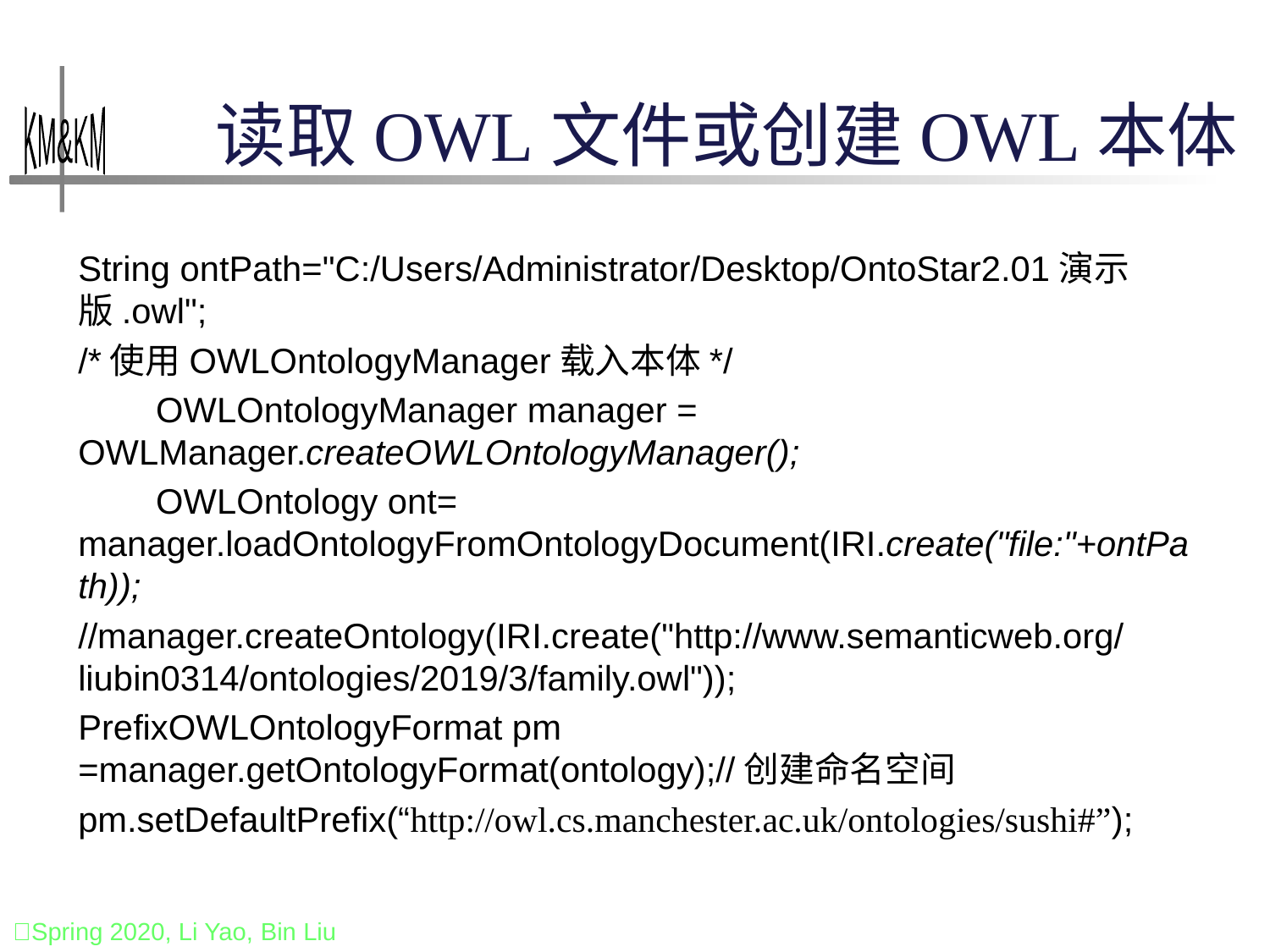

# 读取OWL文件或创建OWL本体
String ontPath="C:/Users/Administrator/Desktop/OntoStar2.01演示版.owl";
/*使用OWLOntologyManager载入本体*/
        OWLOntologyManager manager = OWLManager.createOWLOntologyManager();
        OWLOntology ont= manager.loadOntologyFromOntologyDocument(IRI.create("file:"+ontPath));
//manager.createOntology(IRI.create("http://www.semanticweb.org/liubin0314/ontologies/2019/3/family.owl"));
PrefixOWLOntologyFormat pm =manager.getOntologyFormat(ontology);//创建命名空间
pm.setDefaultPrefix(“http://owl.cs.manchester.ac.uk/ontologies/sushi#”);